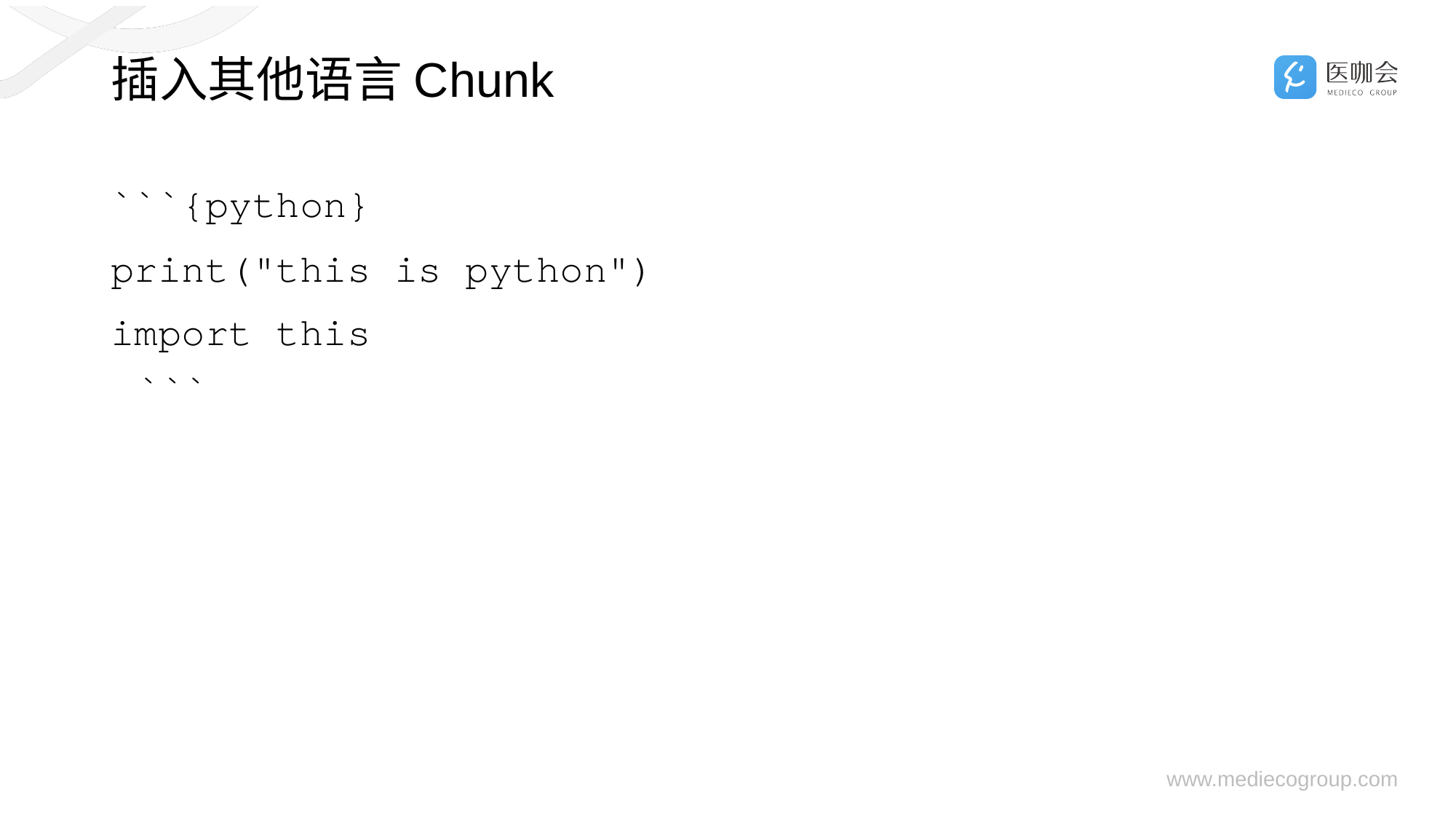

# 插入其他语言Chunk
```{python}
print("this is python")
import this
```